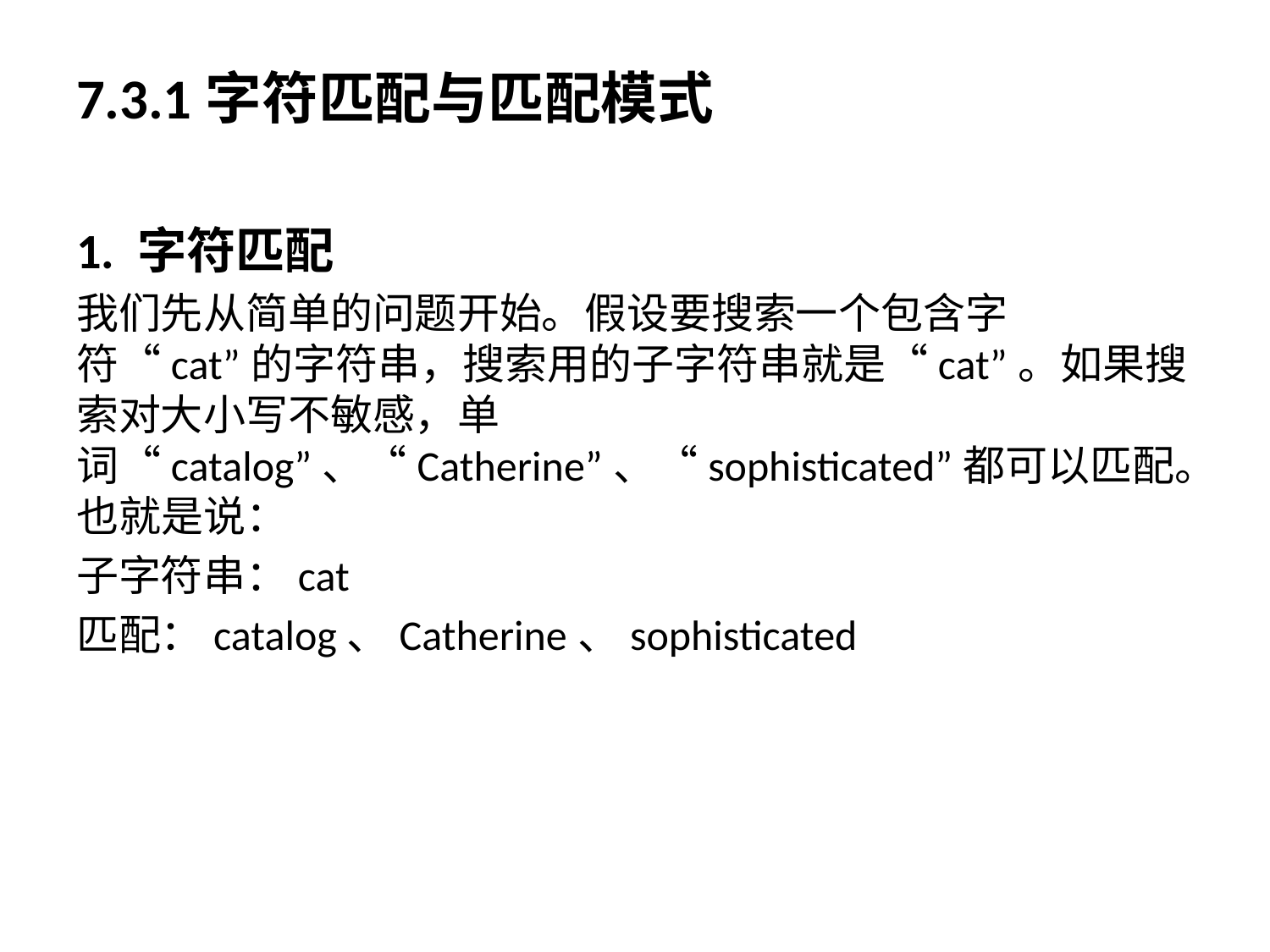

7.3.1字符匹配与匹配模式

1. 字符匹配
我们先从简单的问题开始。假设要搜索一个包含字符“cat”的字符串，搜索用的子字符串就是“cat”。如果搜索对大小写不敏感，单词“catalog”、“Catherine”、“sophisticated”都可以匹配。也就是说：
子字符串：cat
匹配：catalog、Catherine、sophisticated